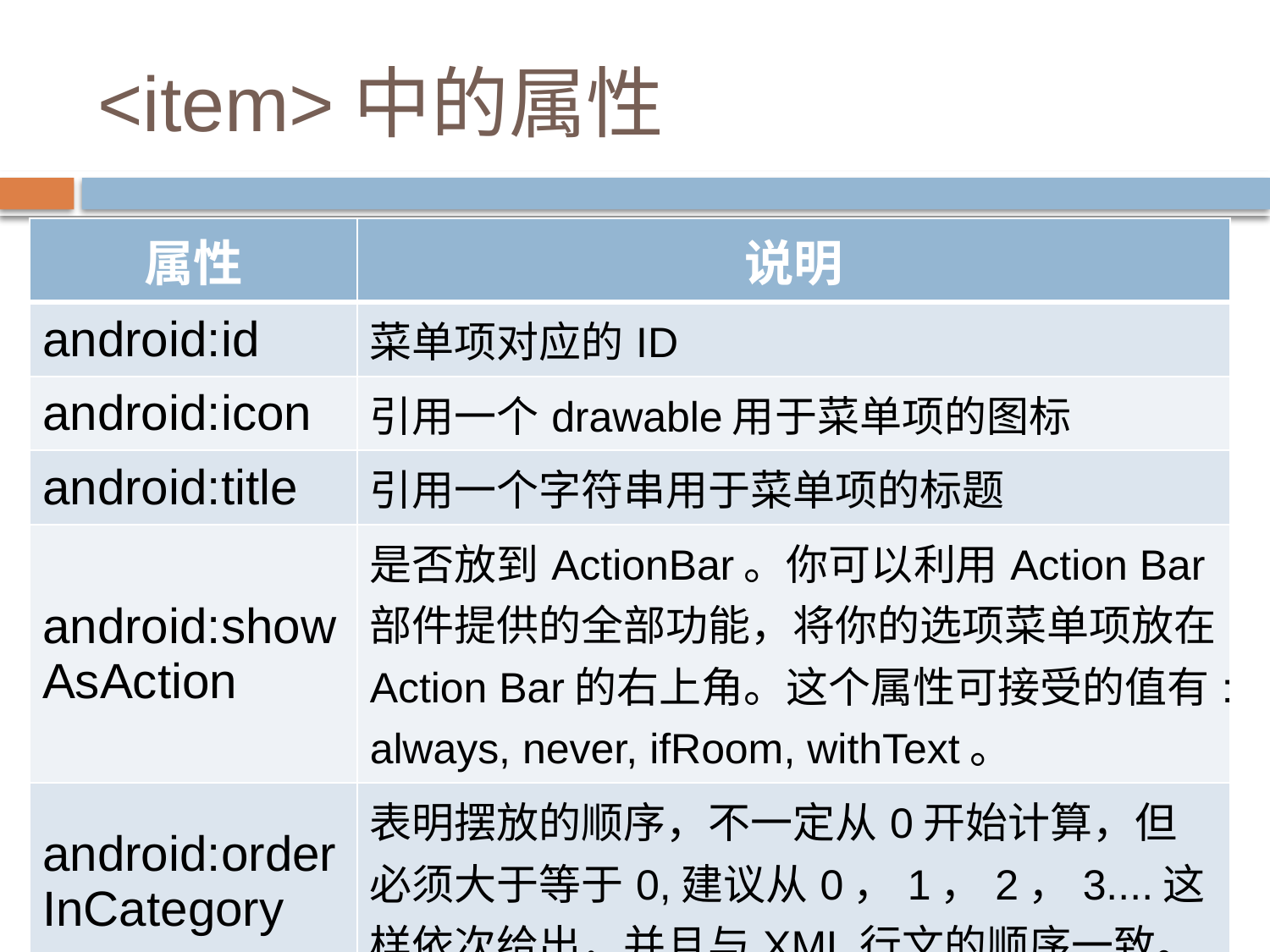

# <item>中的属性
| 属性 | 说明 |
| --- | --- |
| android:id | 菜单项对应的ID |
| android:icon | 引用一个drawable用于菜单项的图标 |
| android:title | 引用一个字符串用于菜单项的标题 |
| android:showAsAction | 是否放到ActionBar。你可以利用Action Bar部件提供的全部功能，将你的选项菜单项放在Action Bar的右上角。这个属性可接受的值有:always, never, ifRoom, withText。 |
| android:orderInCategory | 表明摆放的顺序，不一定从0开始计算，但必须大于等于0,建议从0，1，2，3....这样依次给出，并且与XML行文的顺序一致。 |